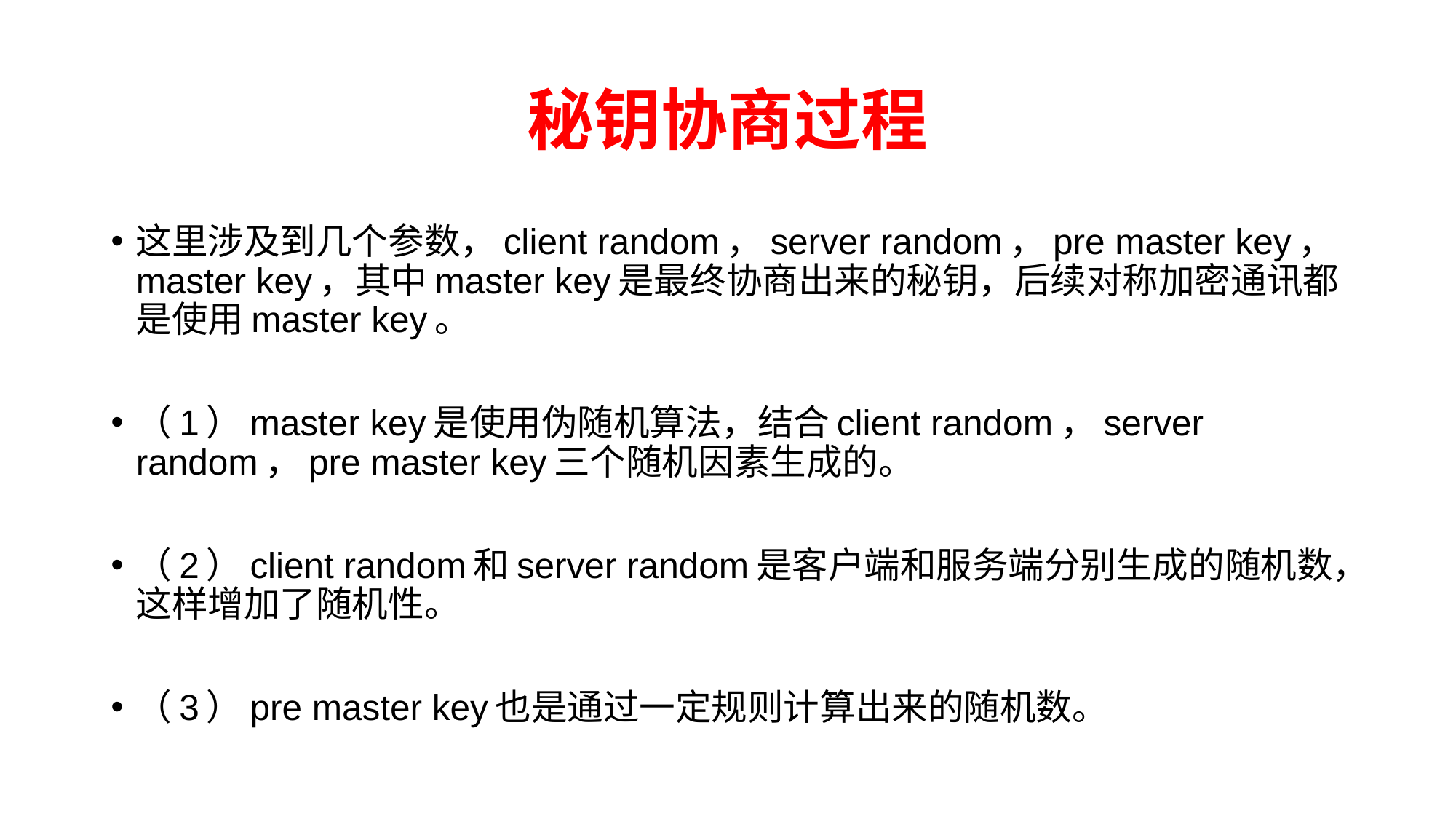

# 秘钥协商过程
这里涉及到几个参数，client random，server random，pre master key，master key，其中master key是最终协商出来的秘钥，后续对称加密通讯都是使用master key。

（1）master key是使用伪随机算法，结合client random，server random，pre master key三个随机因素生成的。

（2）client random和server random是客户端和服务端分别生成的随机数，这样增加了随机性。

（3）pre master key也是通过一定规则计算出来的随机数。